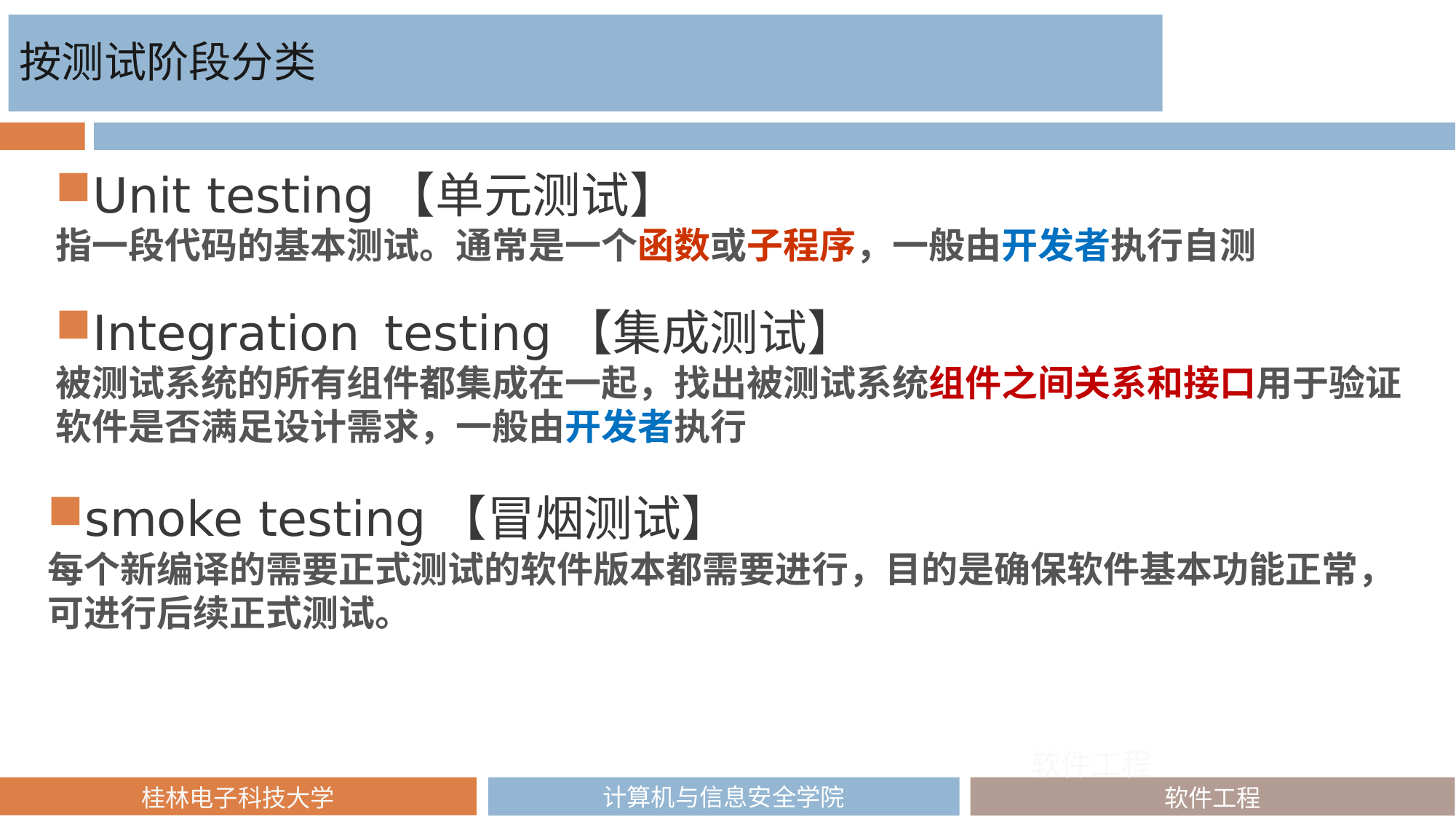

按测试阶段分类

Unit testing【单元测试】
指一段代码的基本测试。通常是一个函数或子程序，一般由开发者执行自测
Integration testing【集成测试】
被测试系统的所有组件都集成在一起，找出被测试系统组件之间关系和接口用于验证软件是否满足设计需求，一般由开发者执行
smoke testing【冒烟测试】
每个新编译的需要正式测试的软件版本都需要进行，目的是确保软件基本功能正常，可进行后续正式测试。
软件工程